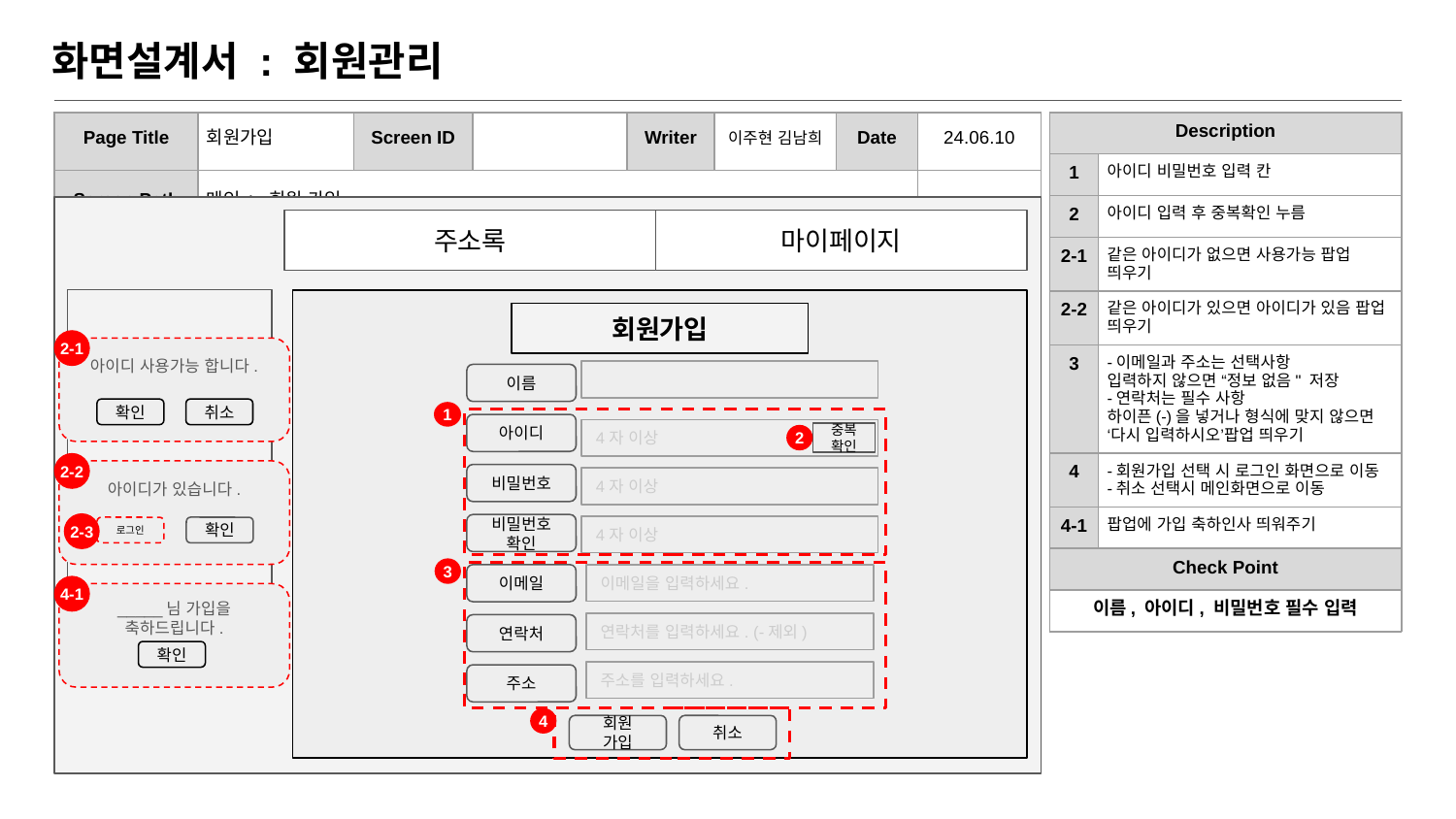

# 화면설계서 : 회원관리
| Page Title | 회원가입 | Screen ID |  | Writer | 이주현 김남희 | Date | 24.06.10 |
| --- | --- | --- | --- | --- | --- | --- | --- |
| Screen Path | 메인 > 회원 가입 |  |  |  |  |  |  |
| Description |  |
| --- | --- |
| 1 | 아이디 비밀번호 입력 칸 |
| 2 | 아이디 입력 후 중복확인 누름 |
| 2-1 | 같은 아이디가 없으면 사용가능 팝업 띄우기 |
| 2-2 | 같은 아이디가 있으면 아이디가 있음 팝업 띄우기 |
| 3 | -이메일과 주소는 선택사항 입력하지 않으면 “정보 없음" 저장 -연락처는 필수 사항 하이픈(-)을 넣거나 형식에 맞지 않으면 ‘다시 입력하시오’팝업 띄우기 |
| 4 | -회원가입 선택 시 로그인 화면으로 이동 -취소 선택시 메인화면으로 이동 |
| 4-1 | 팝업에 가입 축하인사 띄워주기 |
| Check Point |  |
| 이름, 아이디, 비밀번호 필수 입력 |  |

주소록
마이페이지

회원가입
2-1

아이디 사용가능 합니다.
확인

이름
취소
1

아이디
4자 이상
중복확인
2
2-2

아이디가 있습니다.
로그인
확인
비밀번호
4자 이상
2-3
비밀번호 확인
4자 이상
3

이메일을 입력하세요.
이메일
4-1

_____님 가입을 축하드립니다.
확인
연락처를 입력하세요. (-제외)
연락처
주소를 입력하세요.
주소
4

회원 가입
취소